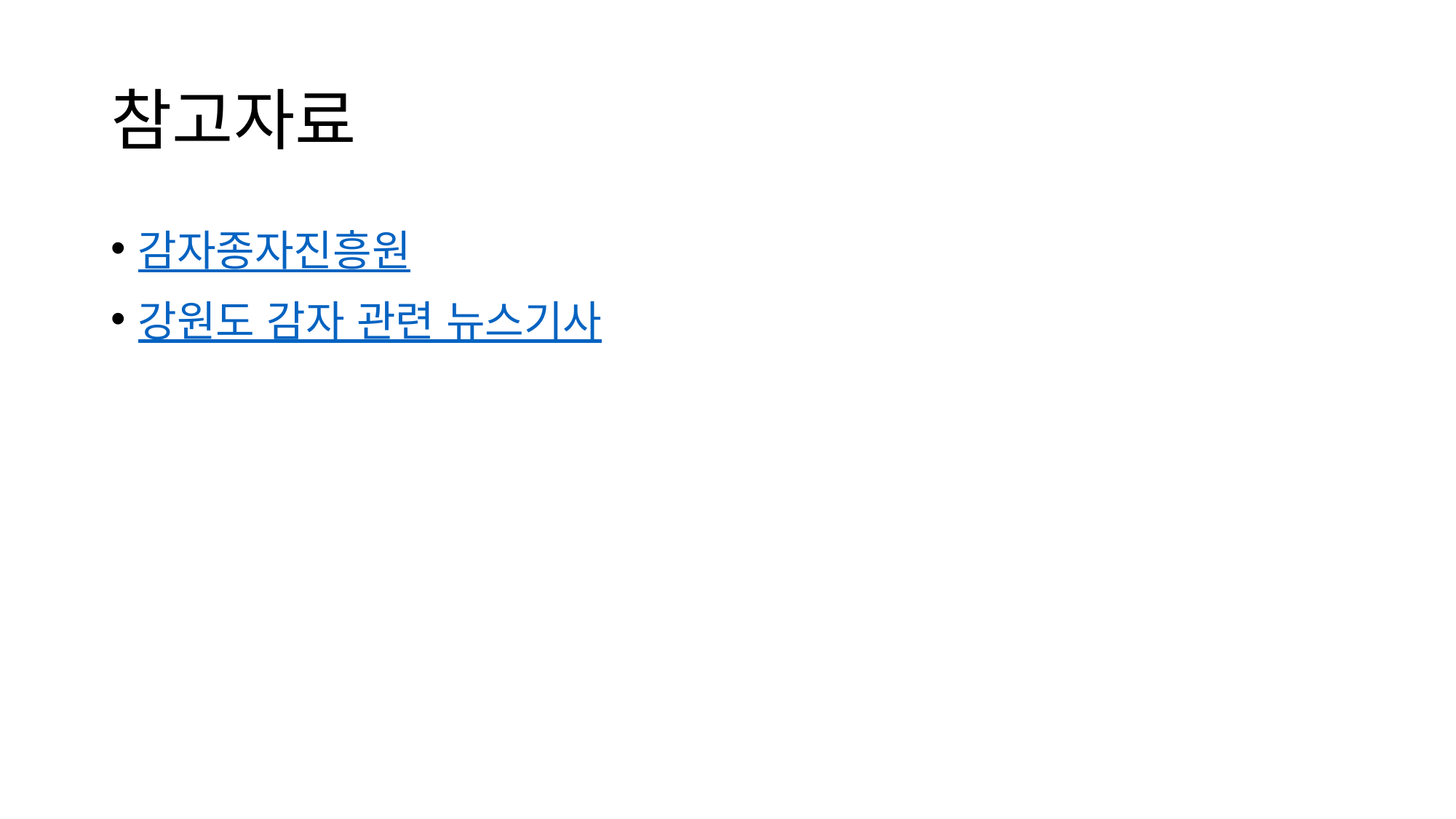

# 참고자료
감자종자진흥원
강원도 감자 관련 뉴스기사